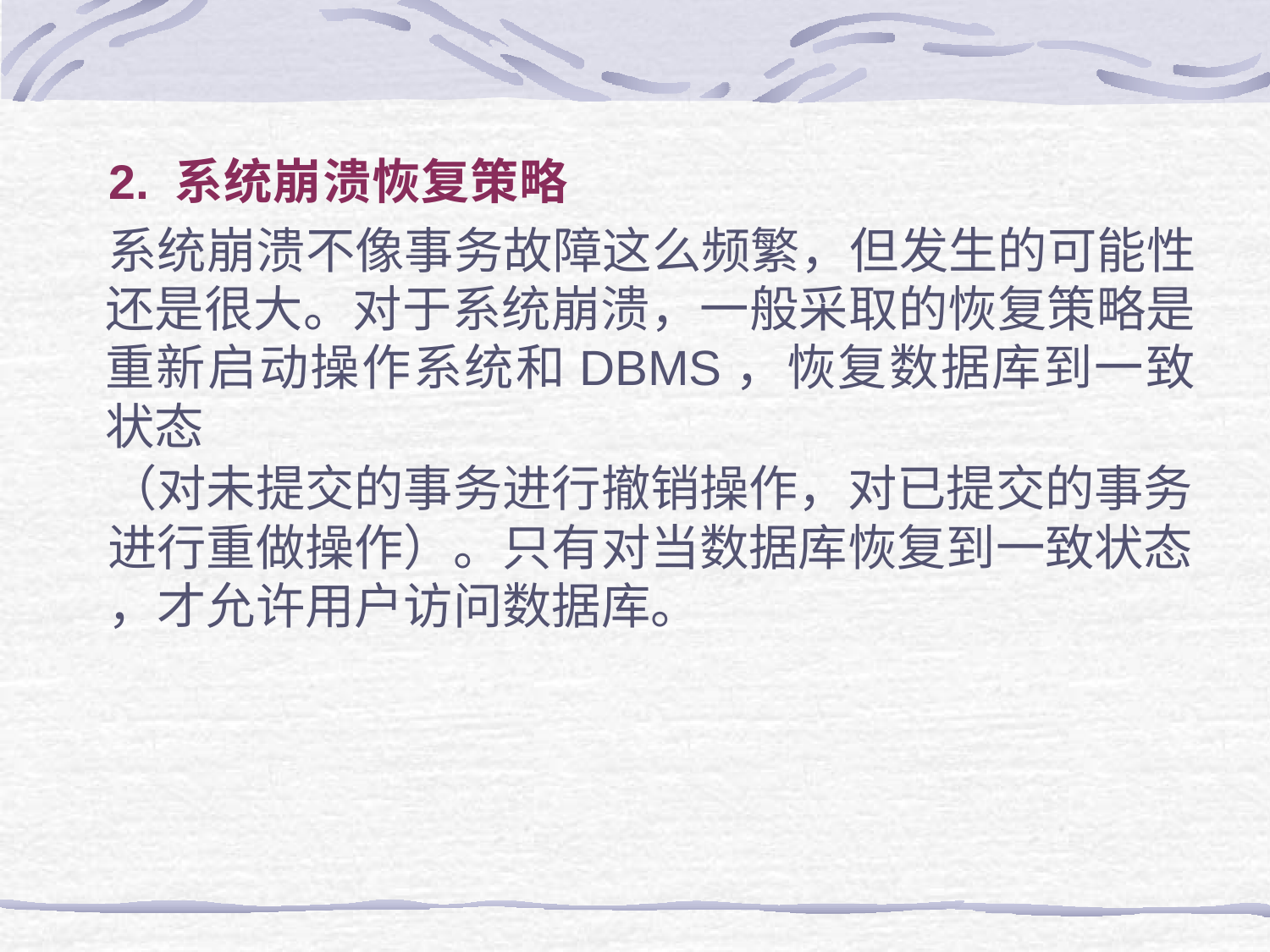

2. 系统崩溃恢复策略
系统崩溃不像事务故障这么频繁，但发生的可能性 还是很大。对于系统崩溃，一般采取的恢复策略是 重新启动操作系统和DBMS，恢复数据库到一致状态
（对未提交的事务进行撤销操作，对已提交的事务
进行重做操作）。只有对当数据库恢复到一致状态
，才允许用户访问数据库。